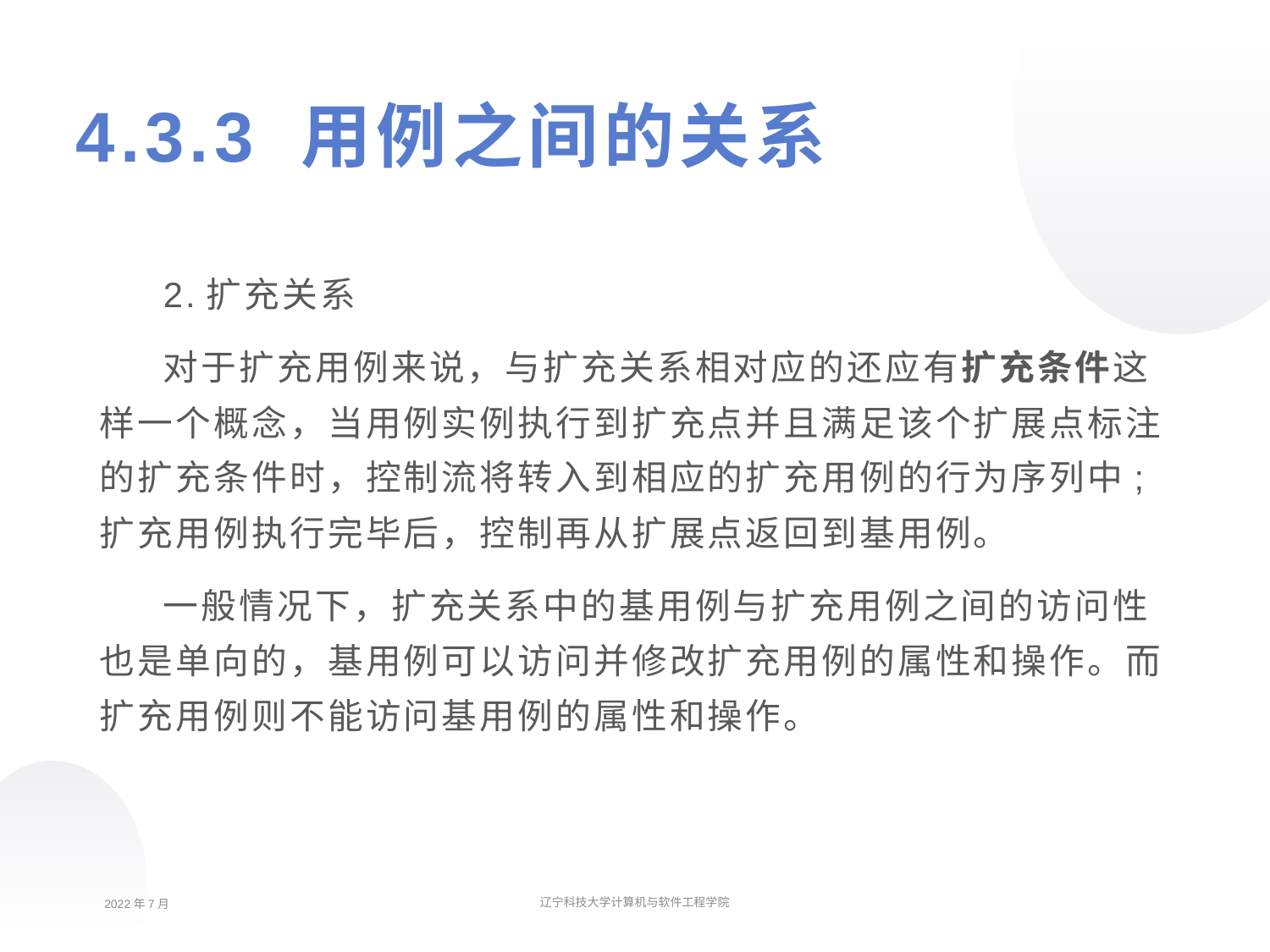

4.3.3 用例之间的关系
2.扩充关系
对于扩充用例来说，与扩充关系相对应的还应有扩充条件这样一个概念，当用例实例执行到扩充点并且满足该个扩展点标注的扩充条件时，控制流将转入到相应的扩充用例的行为序列中; 扩充用例执行完毕后，控制再从扩展点返回到基用例。
一般情况下，扩充关系中的基用例与扩充用例之间的访问性也是单向的，基用例可以访问并修改扩充用例的属性和操作。而扩充用例则不能访问基用例的属性和操作。

2022年7月
辽宁科技大学计算机与软件工程学院
38